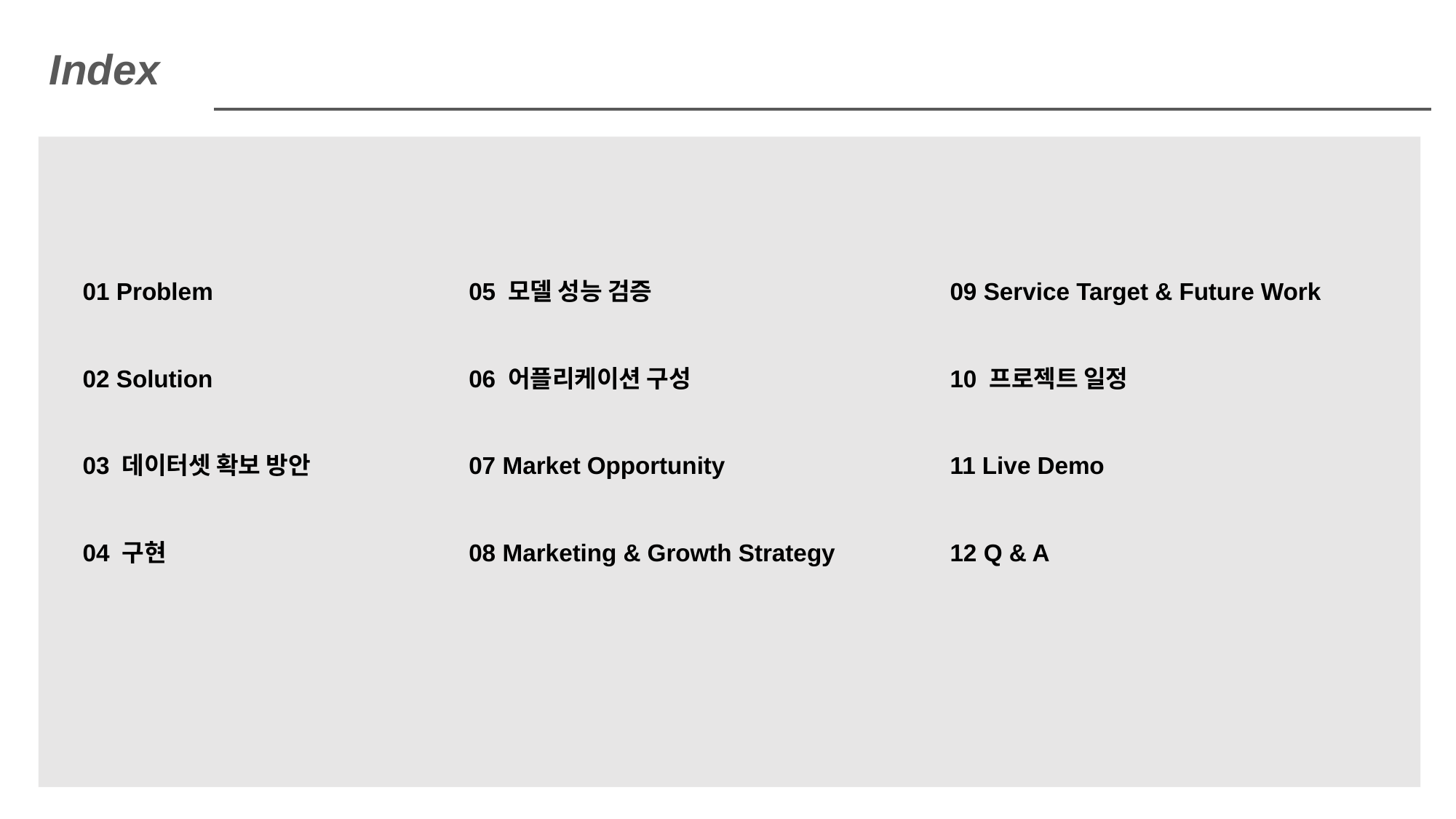

Index

01 Problem

02 Solution

03 데이터셋 확보 방안

04 구현

05 모델 성능 검증

06 어플리케이션 구성

07 Market Opportunity

08 Marketing & Growth Strategy

09 Service Target & Future Work

10 프로젝트 일정

11 Live Demo

12 Q & A